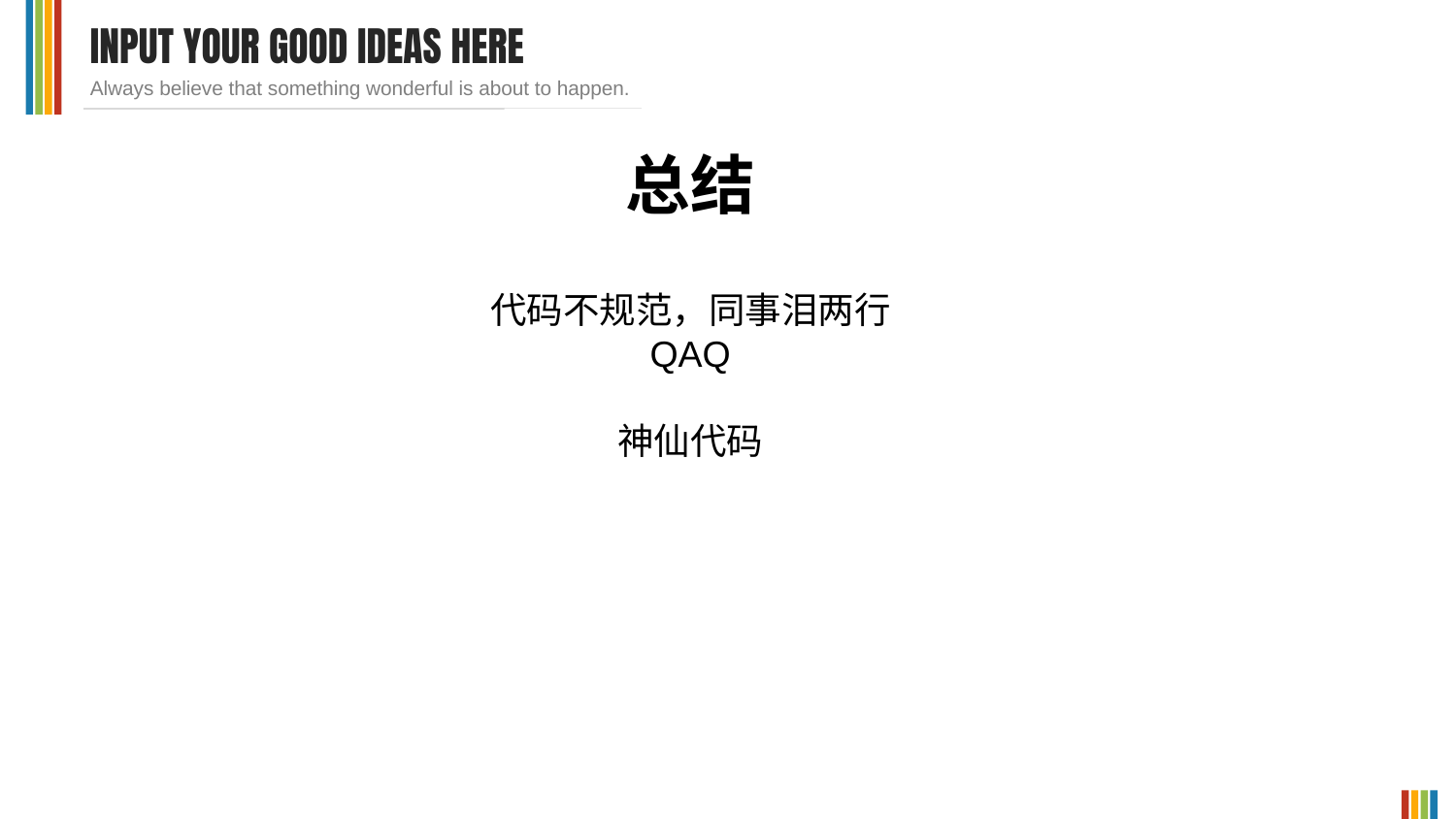

INPUT YOUR GOOD IDEAS HERE
Always believe that something wonderful is about to happen.
总结

代码不规范，同事泪两行
QAQ

神仙代码